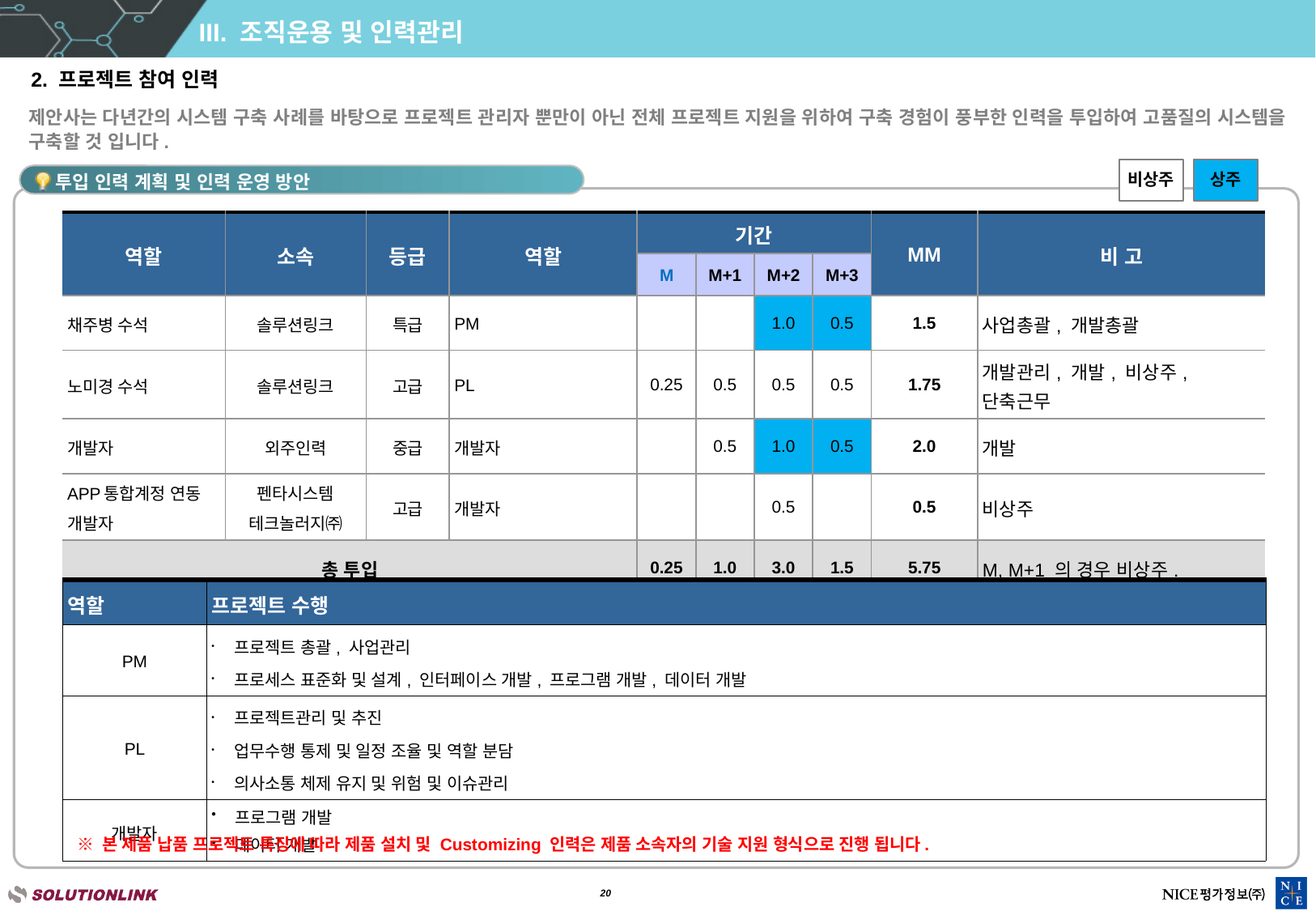

# III. 조직운용 및 인력관리
2. 프로젝트 참여 인력
제안사는 다년간의 시스템 구축 사례를 바탕으로 프로젝트 관리자 뿐만이 아닌 전체 프로젝트 지원을 위하여 구축 경험이 풍부한 인력을 투입하여 고품질의 시스템을 구축할 것 입니다.
비상주
상주
투입 인력 계획 및 인력 운영 방안
| 역할 | 소속 | 등급 | 역할 | 기간 |  |  |  | MM | 비 고 |
| --- | --- | --- | --- | --- | --- | --- | --- | --- | --- |
|  |  |  |  | M | M+1 | M+2 | M+3 |  |  |
| 채주병 수석 | 솔루션링크 | 특급 | PM |  |  | 1.0 | 0.5 | 1.5 | 사업총괄, 개발총괄 |
| 노미경 수석 | 솔루션링크 | 고급 | PL | 0.25 | 0.5 | 0.5 | 0.5 | 1.75 | 개발관리, 개발, 비상주, 단축근무 |
| 개발자 | 외주인력 | 중급 | 개발자 |  | 0.5 | 1.0 | 0.5 | 2.0 | 개발 |
| APP통합계정 연동 개발자 | 펜타시스템 테크놀러지㈜ | 고급 | 개발자 |  |  | 0.5 |  | 0.5 | 비상주 |
| 총 투입 |  |  |  | 0.25 | 1.0 | 3.0 | 1.5 | 5.75 | M, M+1 의 경우 비상주. |
| 역할 | 프로젝트 수행 |
| --- | --- |
| PM | 프로젝트 총괄, 사업관리 프로세스 표준화 및 설계, 인터페이스 개발, 프로그램 개발, 데이터 개발 |
| PL | 프로젝트관리 및 추진 업무수행 통제 및 일정 조율 및 역할 분담 의사소통 체제 유지 및 위험 및 이슈관리 |
| 개발자 | 프로그램 개발 데이터 개발 |
※ 본 제품 납품 프로젝트 특징에 따라 제품 설치 및 Customizing 인력은 제품 소속자의 기술 지원 형식으로 진행 됩니다.